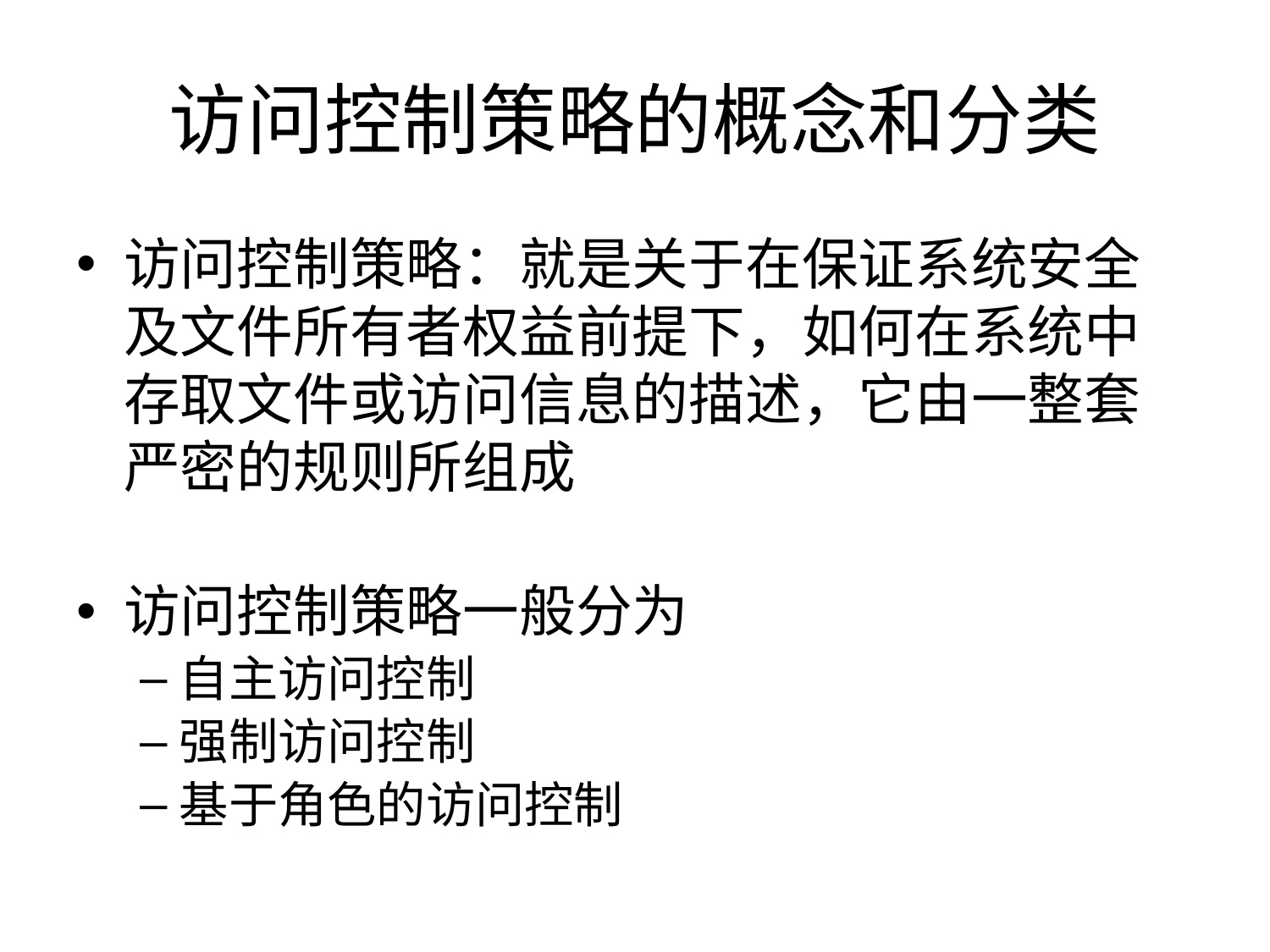

# 访问控制策略的概念和分类
访问控制策略：就是关于在保证系统安全及文件所有者权益前提下，如何在系统中存取文件或访问信息的描述，它由一整套严密的规则所组成

访问控制策略一般分为
自主访问控制
强制访问控制
基于角色的访问控制